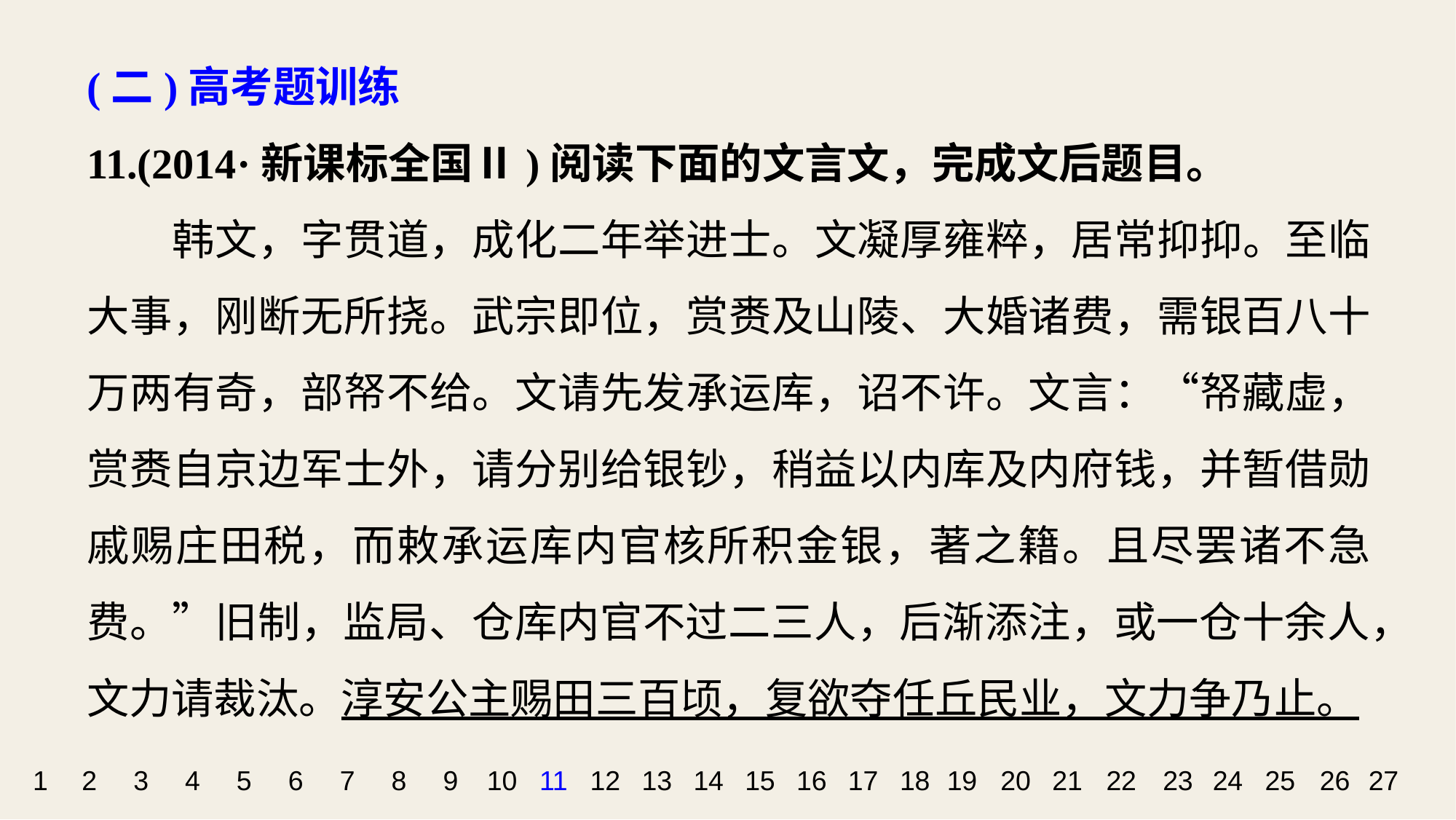

(二)高考题训练
11.(2014·新课标全国Ⅱ)阅读下面的文言文，完成文后题目。
韩文，字贯道，成化二年举进士。文凝厚雍粹，居常抑抑。至临大事，刚断无所挠。武宗即位，赏赉及山陵、大婚诸费，需银百八十万两有奇，部帑不给。文请先发承运库，诏不许。文言：“帑藏虚，赏赉自京边军士外，请分别给银钞，稍益以内库及内府钱，并暂借勋戚赐庄田税，而敕承运库内官核所积金银，著之籍。且尽罢诸不急费。”旧制，监局、仓库内官不过二三人，后渐添注，或一仓十余人，文力请裁汰。淳安公主赐田三百顷，复欲夺任丘民业，文力争乃止。
1
2
3
4
5
6
7
8
9
10
11
12
13
14
15
16
17
18
19
20
21
22
23
24
25
26
27